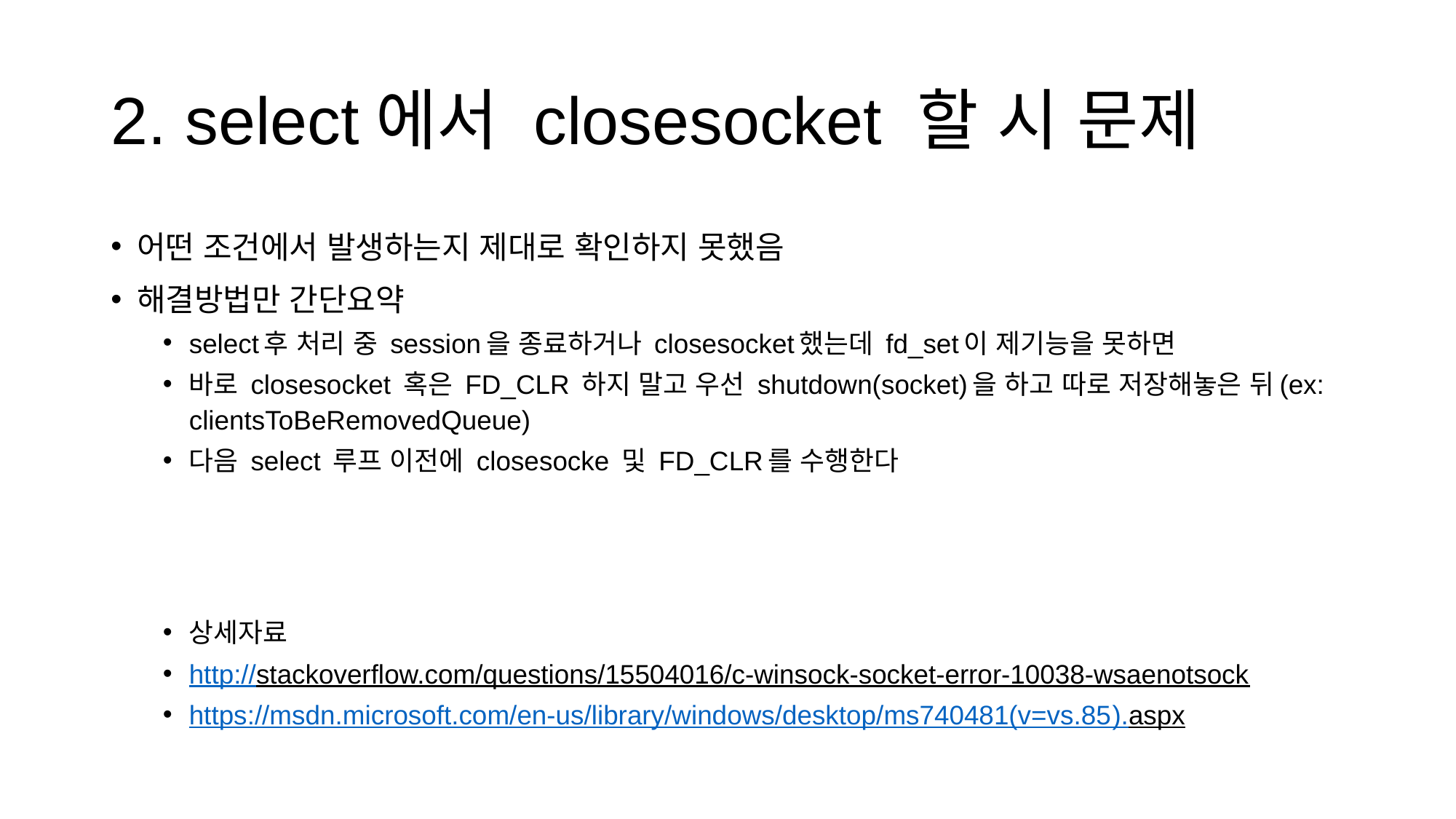

# 2. select에서 closesocket 할 시 문제
어떤 조건에서 발생하는지 제대로 확인하지 못했음
해결방법만 간단요약
select후 처리 중 session을 종료하거나 closesocket했는데 fd_set이 제기능을 못하면
바로 closesocket 혹은 FD_CLR 하지 말고 우선 shutdown(socket)을 하고 따로 저장해놓은 뒤(ex: clientsToBeRemovedQueue)
다음 select 루프 이전에 closesocke 및 FD_CLR를 수행한다

상세자료
http://stackoverflow.com/questions/15504016/c-winsock-socket-error-10038-wsaenotsock
https://msdn.microsoft.com/en-us/library/windows/desktop/ms740481(v=vs.85).aspx